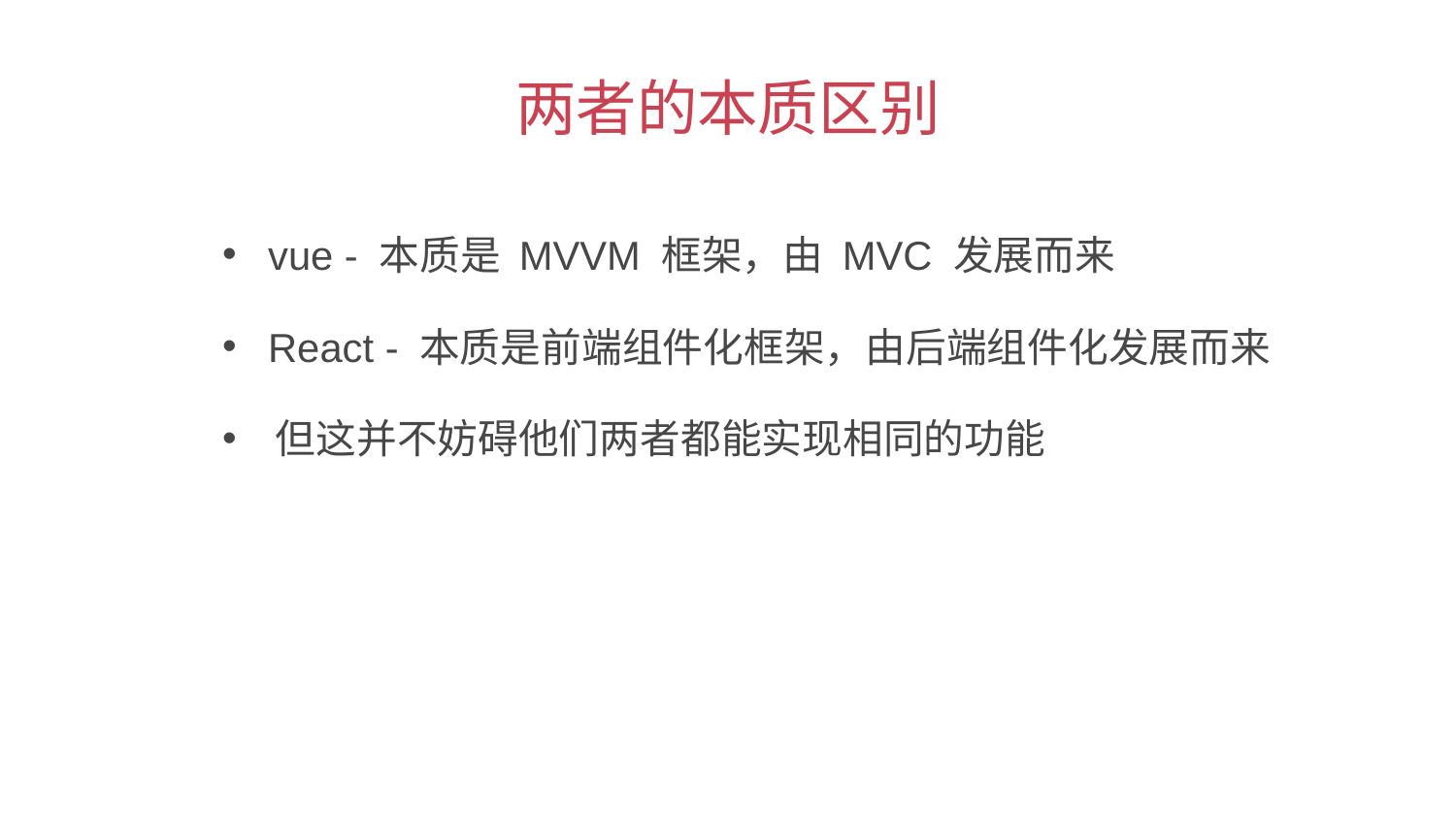

两者的本质区别
 vue - 本质是 MVVM 框架，由 MVC 发展而来
 React - 本质是前端组件化框架，由后端组件化发展而来
 但这并不妨碍他们两者都能实现相同的功能